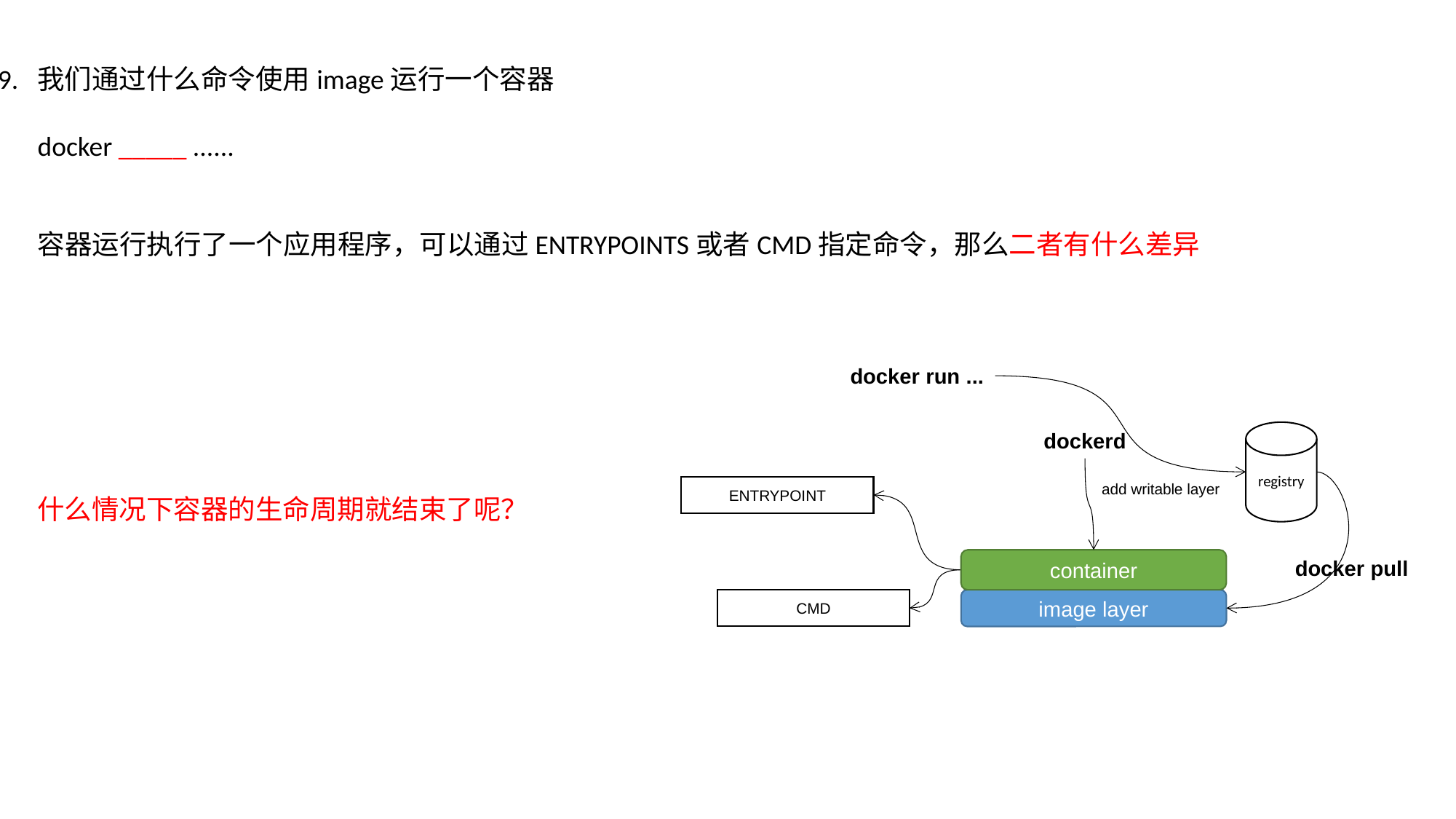

9.  我们通过什么命令使用image运行一个容器
docker _____ ......

容器运行执行了一个应用程序，可以通过ENTRYPOINTS或者CMD指定命令，那么二者有什么差异
docker run ...
dockerd
registry
add writable layer
ENTRYPOINT
什么情况下容器的生命周期就结束了呢？
container
docker pull
CMD
image layer